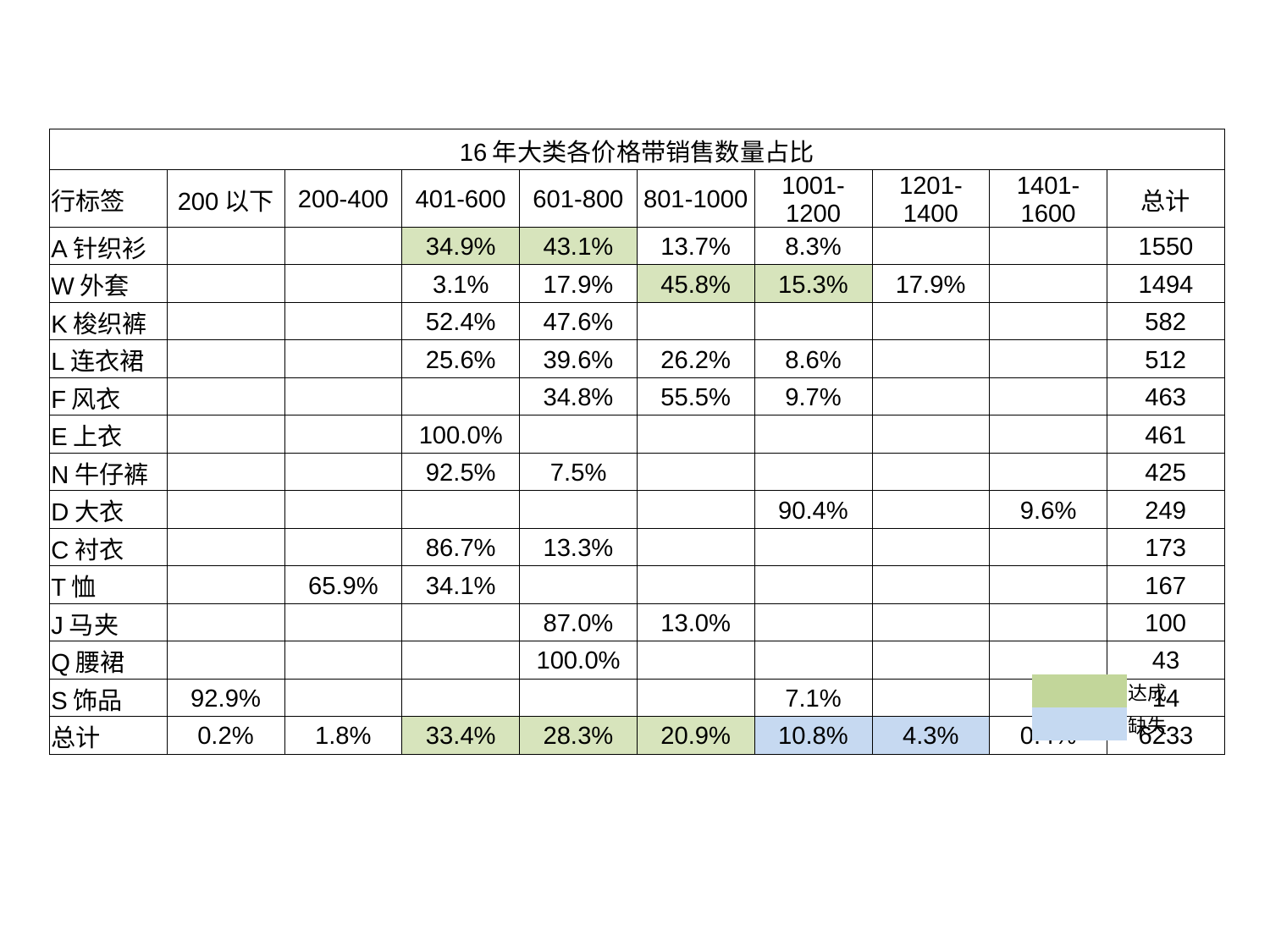

| 16年大类各价格带销售数量占比 |  |  |  |  |  |  |  |  |  |
| --- | --- | --- | --- | --- | --- | --- | --- | --- | --- |
| 行标签 | 200以下 | 200-400 | 401-600 | 601-800 | 801-1000 | 1001-1200 | 1201-1400 | 1401-1600 | 总计 |
| A针织衫 |  |  | 34.9% | 43.1% | 13.7% | 8.3% |  |  | 1550 |
| W外套 |  |  | 3.1% | 17.9% | 45.8% | 15.3% | 17.9% |  | 1494 |
| K梭织裤 |  |  | 52.4% | 47.6% |  |  |  |  | 582 |
| L连衣裙 |  |  | 25.6% | 39.6% | 26.2% | 8.6% |  |  | 512 |
| F风衣 |  |  |  | 34.8% | 55.5% | 9.7% |  |  | 463 |
| E上衣 |  |  | 100.0% |  |  |  |  |  | 461 |
| N牛仔裤 |  |  | 92.5% | 7.5% |  |  |  |  | 425 |
| D大衣 |  |  |  |  |  | 90.4% |  | 9.6% | 249 |
| C衬衣 |  |  | 86.7% | 13.3% |  |  |  |  | 173 |
| T恤 |  | 65.9% | 34.1% |  |  |  |  |  | 167 |
| J马夹 |  |  |  | 87.0% | 13.0% |  |  |  | 100 |
| Q腰裙 |  |  |  | 100.0% |  |  |  |  | 43 |
| S饰品 | 92.9% |  |  |  |  | 7.1% |  |  | 14 |
| 总计 | 0.2% | 1.8% | 33.4% | 28.3% | 20.9% | 10.8% | 4.3% | 0.4% | 6233 |
|  | 达成 |
| --- | --- |
|  | 缺失 |